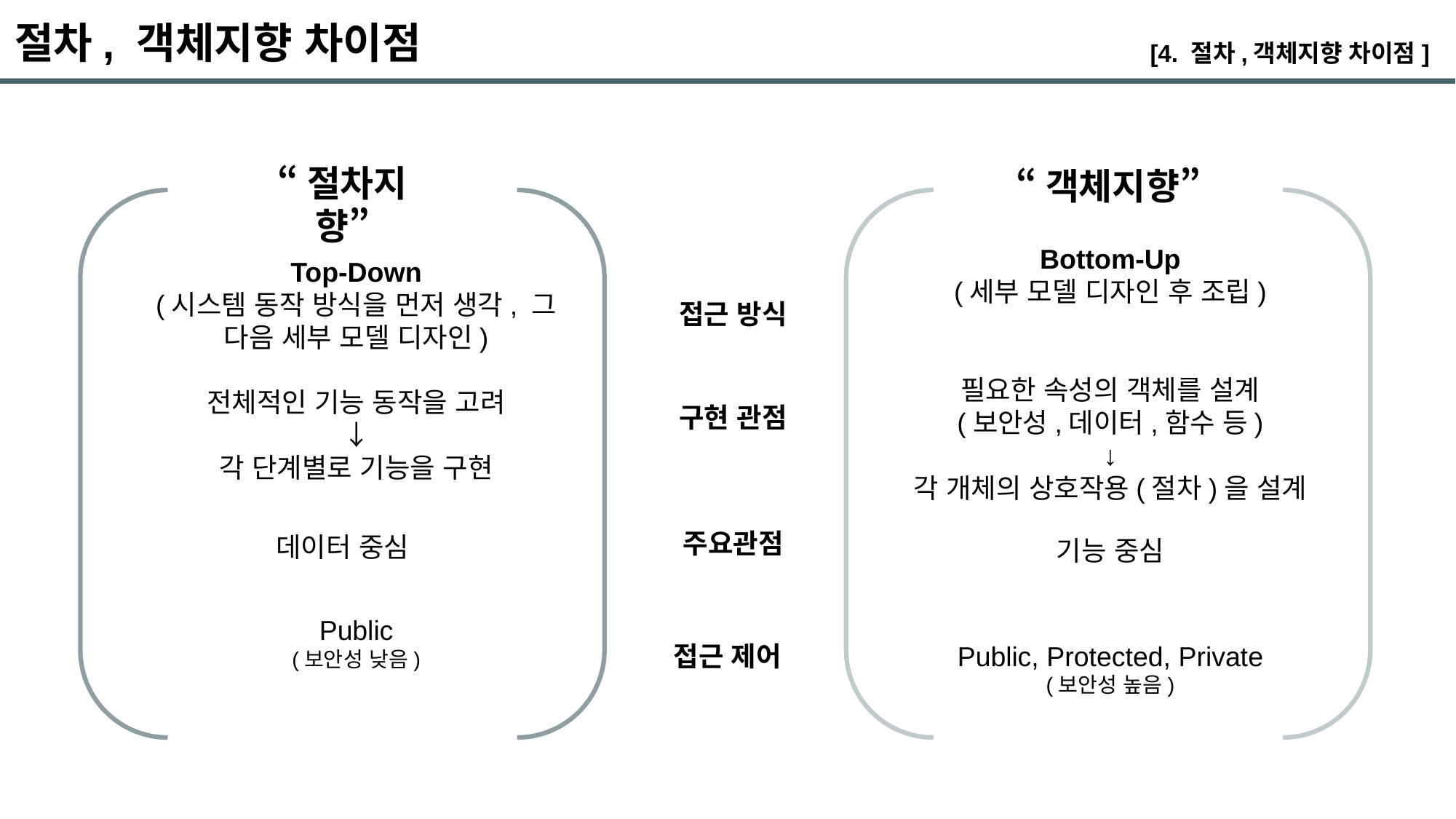

절차, 객체지향 차이점
[4. 절차,객체지향 차이점]

“절차지향”
“객체지향”

Bottom-Up
(세부 모델 디자인 후 조립)
Top-Down
(시스템 동작 방식을 먼저 생각, 그 다음 세부 모델 디자인)
접근 방식
필요한 속성의 객체를 설계
(보안성,데이터,함수 등)
↓
각 개체의 상호작용(절차)을 설계
전체적인 기능 동작을 고려
↓
각 단계별로 기능을 구현
구현 관점
주요관점
데이터 중심
기능 중심
Public
(보안성 낮음)

접근 제어
Public, Protected, Private
(보안성 높음)